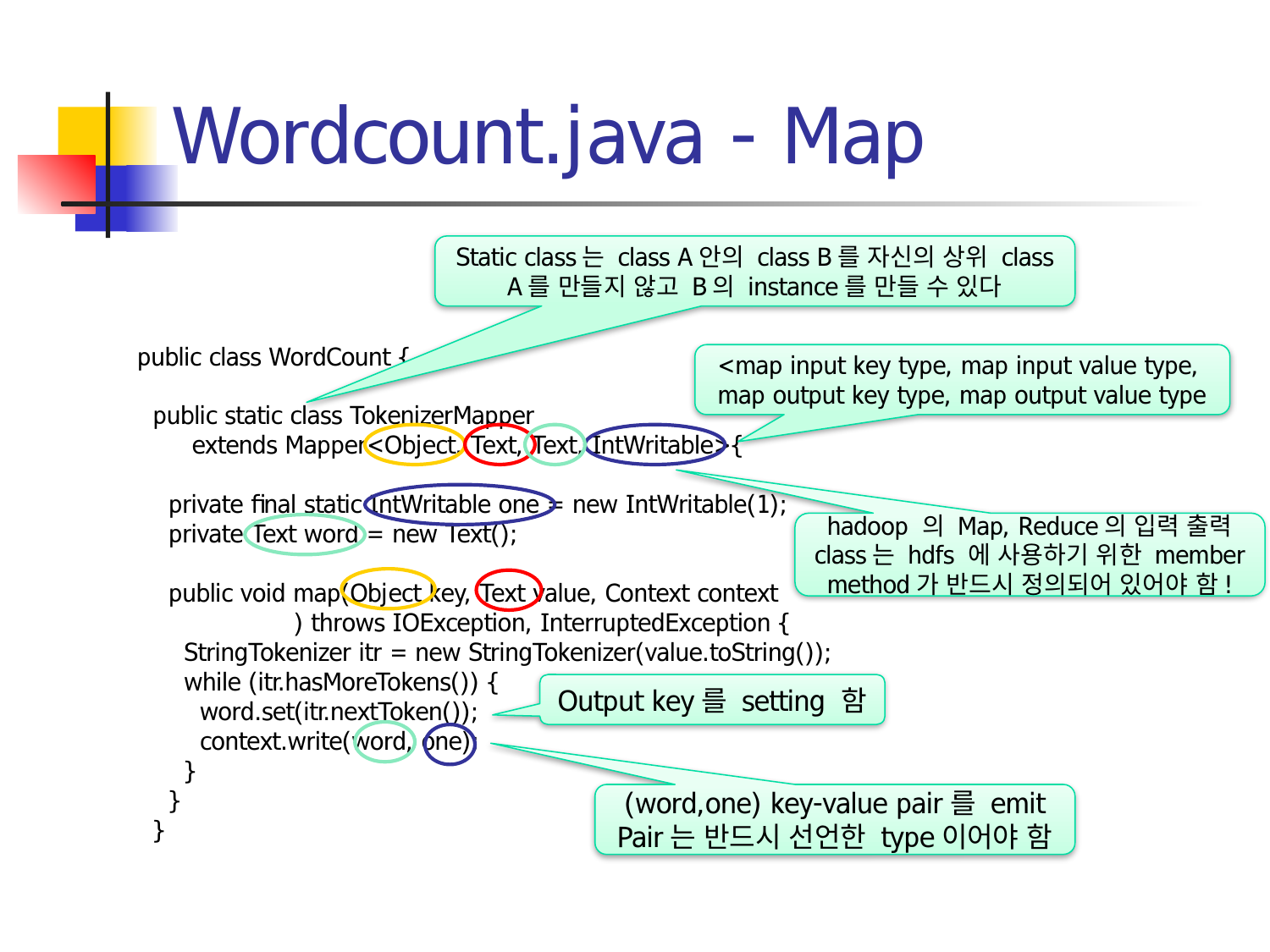

# Wordcount.java - Map
Static class는 class A안의 class B를 자신의 상위 class A를 만들지 않고 B의 instance를 만들 수 있다
public class WordCount {

  public static class TokenizerMapper
       extends Mapper<Object, Text, Text, IntWritable>{

    private final static IntWritable one = new IntWritable(1);
    private Text word = new Text();

    public void map(Object key, Text value, Context context
                    ) throws IOException, InterruptedException {
      StringTokenizer itr = new StringTokenizer(value.toString());
      while (itr.hasMoreTokens()) {
        word.set(itr.nextToken());
        context.write(word, one);
      }
    }
  }

<map input key type, map input value type,
map output key type, map output value type

hadoop 의 Map, Reduce의 입력 출력 class는 hdfs 에 사용하기 위한 member method가 반드시 정의되어 있어야 함!

Output key를 setting 함

(word,one) key-value pair를 emit
Pair는 반드시 선언한 type이어야 함